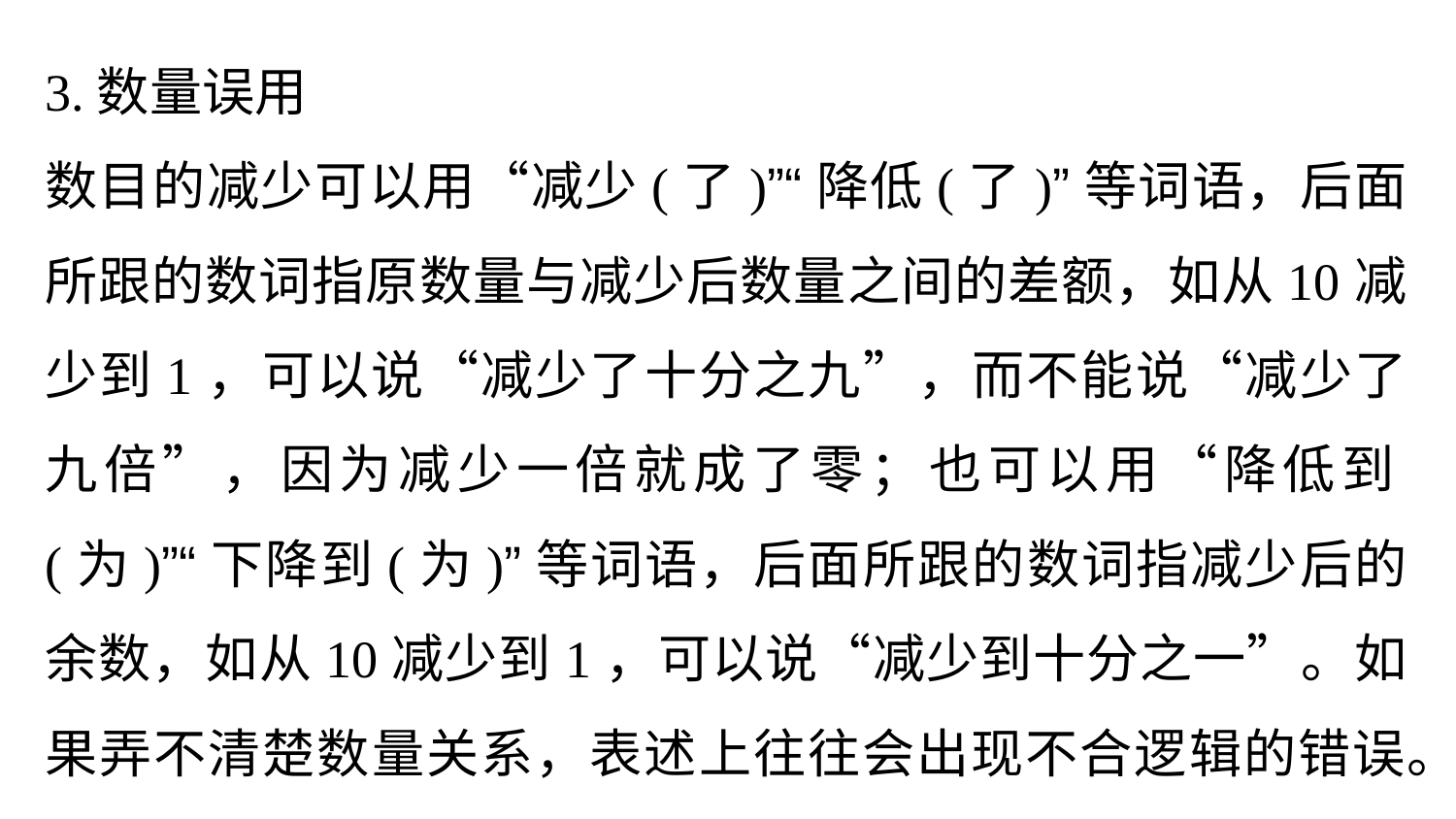

3.数量误用
数目的减少可以用“减少(了)”“降低(了)”等词语，后面所跟的数词指原数量与减少后数量之间的差额，如从10减少到1，可以说“减少了十分之九”，而不能说“减少了九倍”，因为减少一倍就成了零；也可以用“降低到(为)”“下降到(为)”等词语，后面所跟的数词指减少后的余数，如从10减少到1，可以说“减少到十分之一”。如果弄不清楚数量关系，表述上往往会出现不合逻辑的错误。